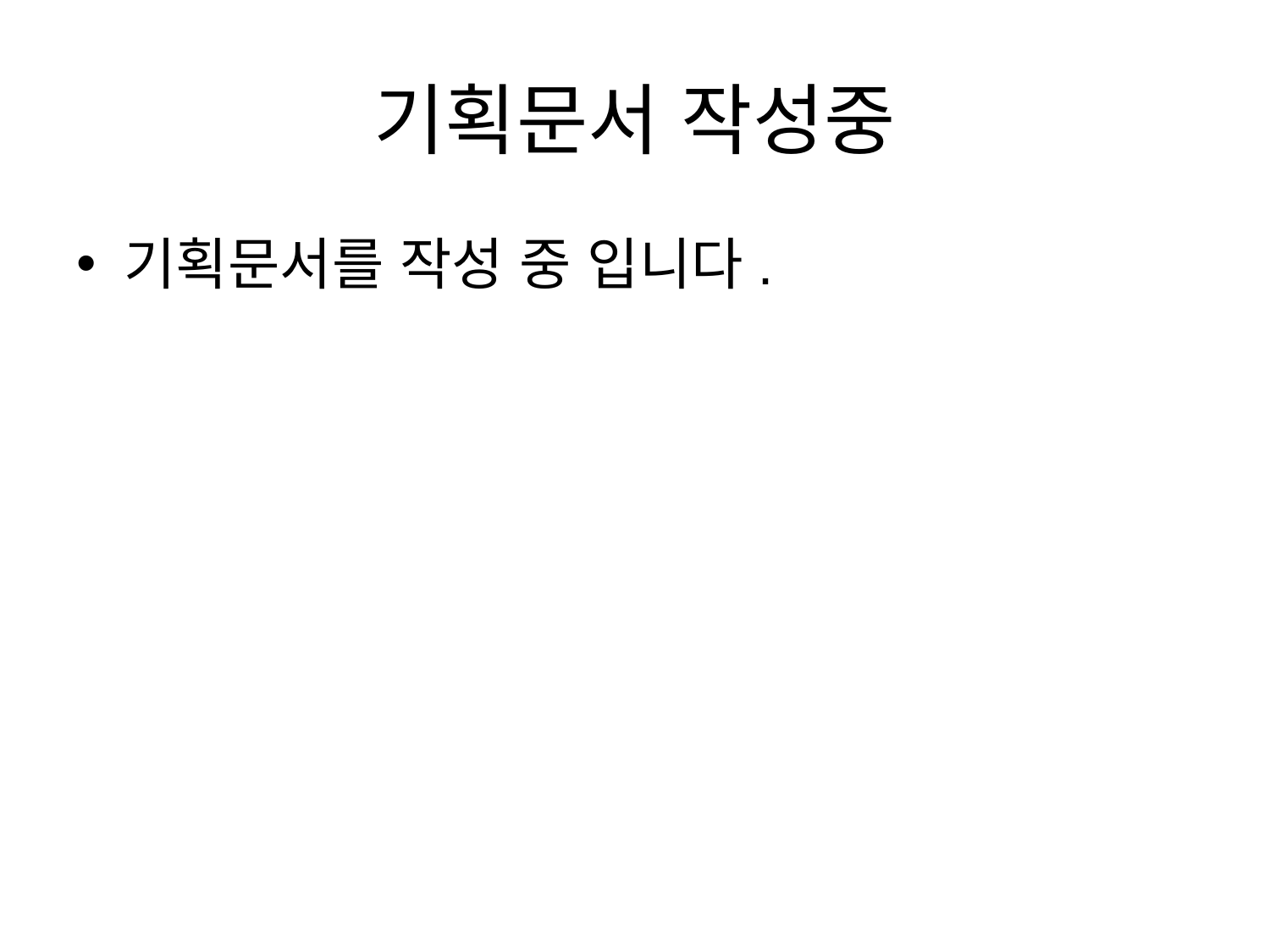

# 기획문서 작성중
기획문서를 작성 중 입니다.